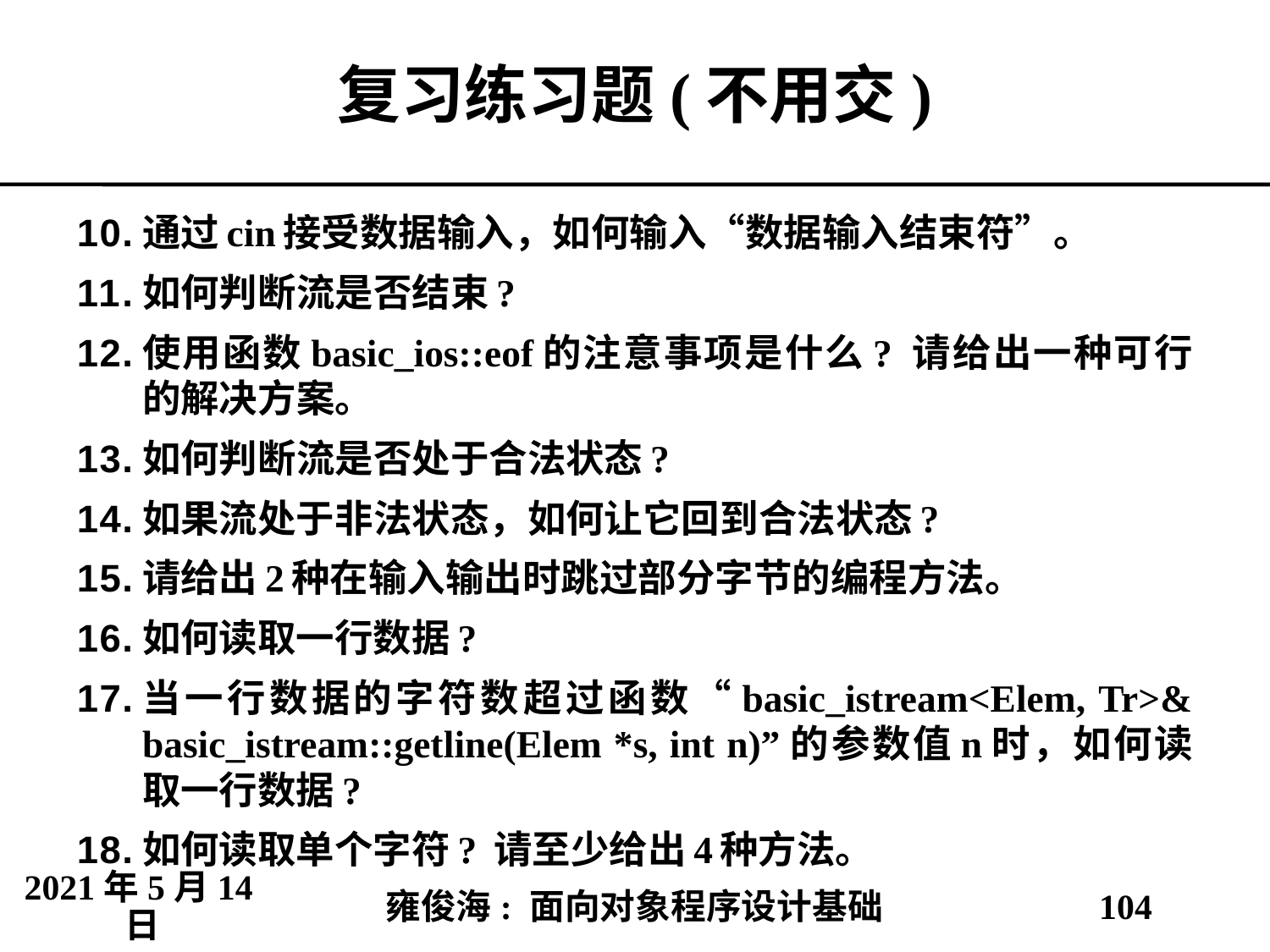

# 复习练习题(不用交)

通过cin接受数据输入，如何输入“数据输入结束符”。
如何判断流是否结束?
使用函数basic_ios::eof的注意事项是什么? 请给出一种可行的解决方案。
如何判断流是否处于合法状态?
如果流处于非法状态，如何让它回到合法状态?
请给出2种在输入输出时跳过部分字节的编程方法。
如何读取一行数据?
当一行数据的字符数超过函数“basic_istream<Elem, Tr>& basic_istream::getline(Elem *s, int n)”的参数值n时，如何读取一行数据?
如何读取单个字符? 请至少给出4种方法。
2021年5月14日
雍俊海: 面向对象程序设计基础
104